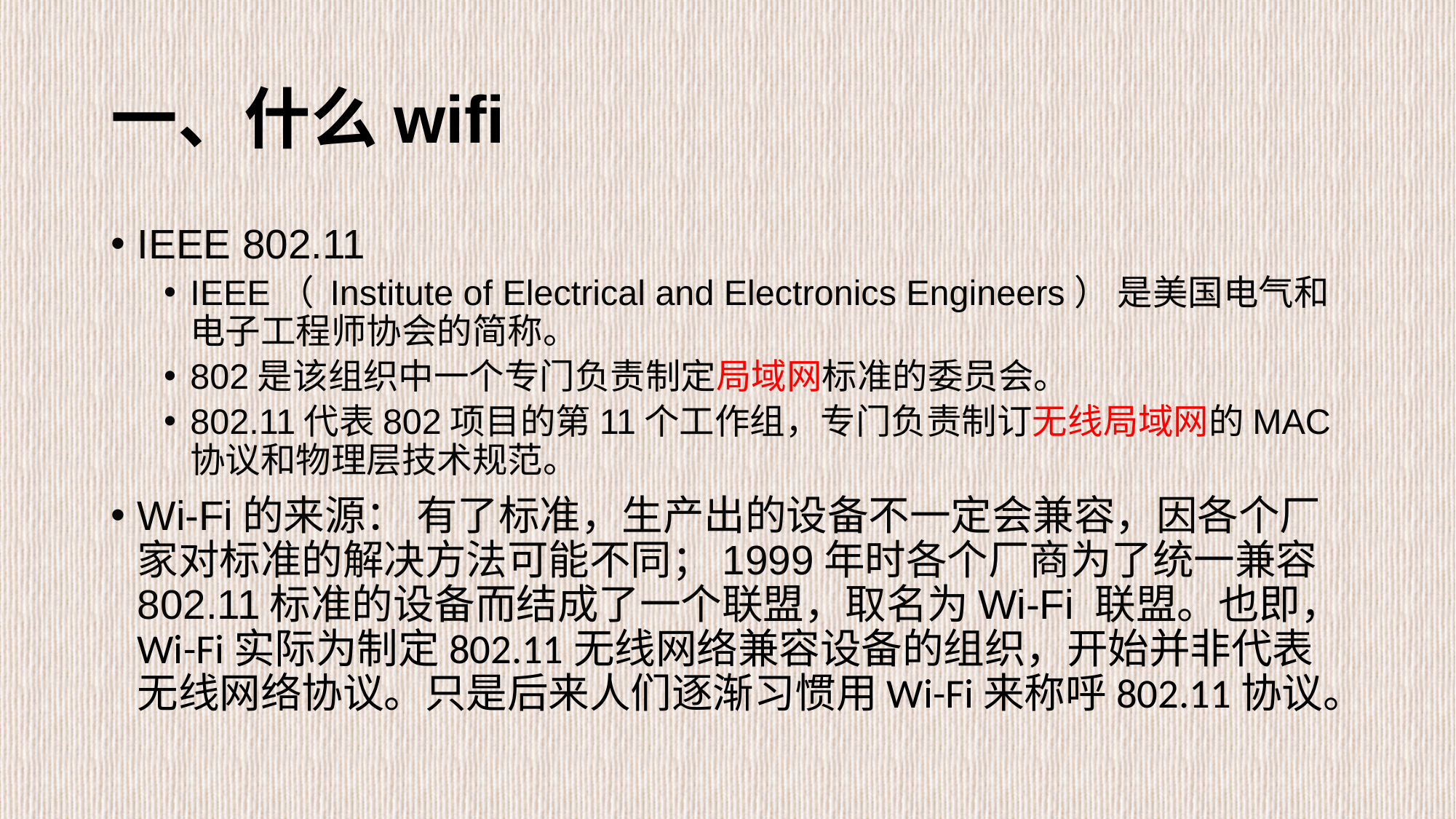

# 一、什么wifi
IEEE 802.11
IEEE（ Institute of Electrical and Electronics Engineers） 是美国电气和电子工程师协会的简称。
802是该组织中一个专门负责制定局域网标准的委员会。
802.11代表802项目的第11个工作组，专门负责制订无线局域网的MAC协议和物理层技术规范。
Wi-Fi的来源： 有了标准，生产出的设备不一定会兼容，因各个厂家对标准的解决方法可能不同；1999年时各个厂商为了统一兼容802.11标准的设备而结成了一个联盟，取名为Wi-Fi 联盟。也即，Wi-Fi实际为制定802.11无线网络兼容设备的组织，开始并非代表无线网络协议。只是后来人们逐渐习惯用Wi-Fi来称呼802.11协议。